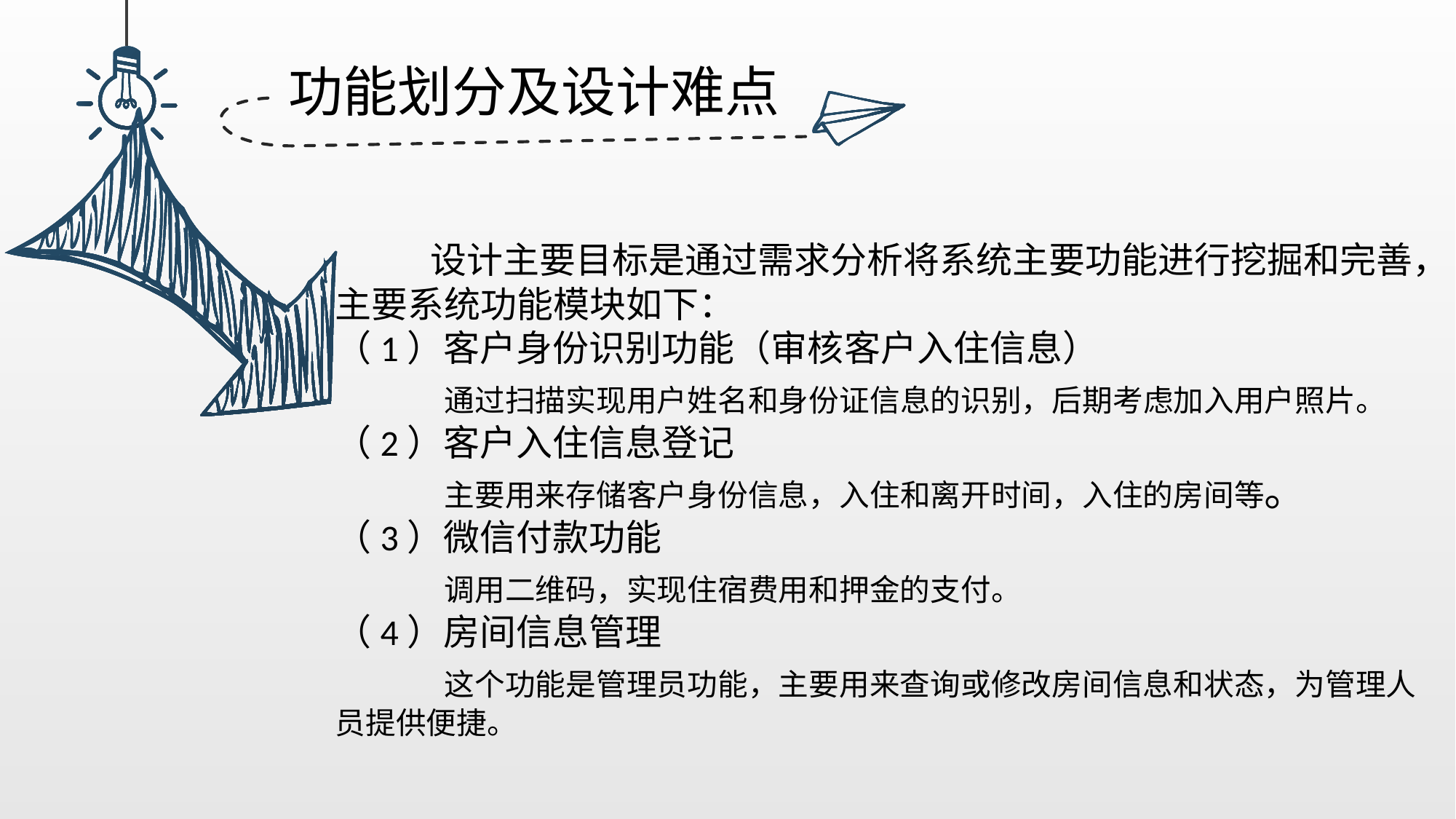

功能划分及设计难点

         设计主要目标是通过需求分析将系统主要功能进行挖掘和完善，主要系统功能模块如下：
（1）客户身份识别功能（审核客户入住信息）
	通过扫描实现用户姓名和身份证信息的识别，后期考虑加入用户照片。
（2）客户入住信息登记
	主要用来存储客户身份信息，入住和离开时间，入住的房间等。
（3）微信付款功能
	调用二维码，实现住宿费用和押金的支付。
（4）房间信息管理
	这个功能是管理员功能，主要用来查询或修改房间信息和状态，为管理人员提供便捷。